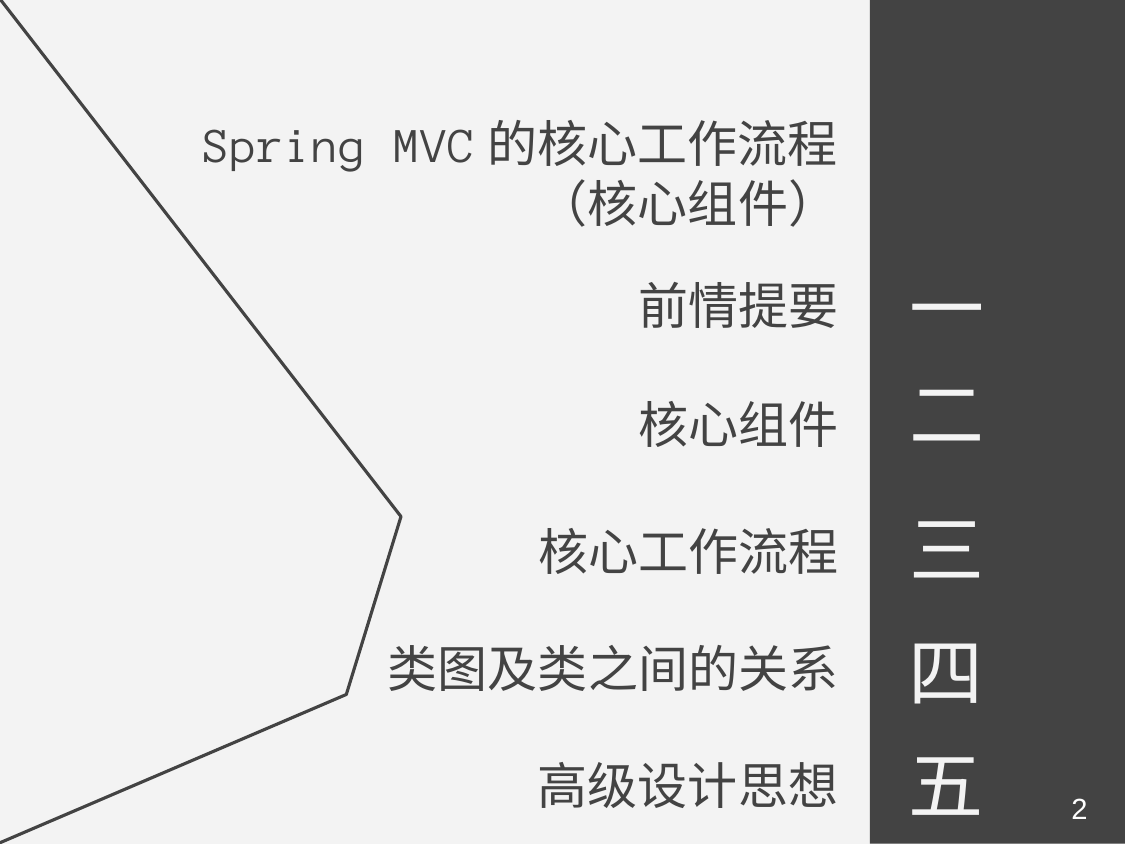

Spring MVC的核心工作流程
（核心组件）
一
前情提要
二
核心组件
三
核心工作流程
四
类图及类之间的关系
五
高级设计思想
2